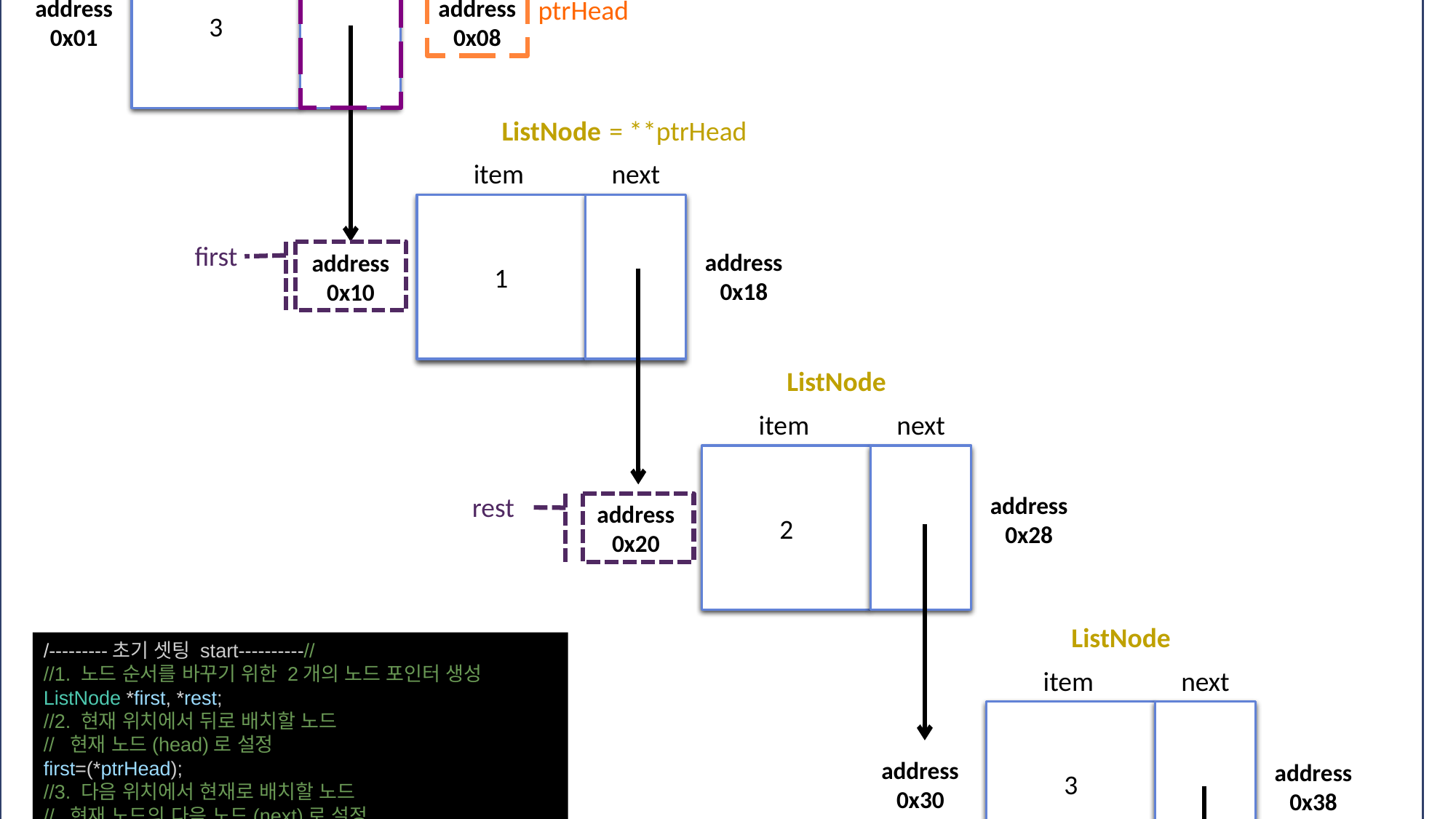

void RecursiveReverse(ListNode **ptrHead)
LinkedList (ll)
size
head
RecursiveReverse(&(ll.head))
*ptrHead

3

address
0x01
address
0x08

ptrHead
ListNode
item
next
1

address
0x10
= **ptrHead
first

address
0x18
ListNode
item
next
2

address
0x20
address
0x28
rest

ListNode
item
next
3

address
0x30
NULL
/---------초기 셋팅 start----------//
//1. 노드 순서를 바꾸기 위한 2개의 노드 포인터 생성
ListNode *first, *rest;
//2. 현재 위치에서 뒤로 배치할 노드
//  현재 노드(head)로 설정
first=(*ptrHead);
//3. 다음 위치에서 현재로 배치할 노드
//  현재 노드의 다음 노드(next)로 설정
rest=(*ptrHead)->next;
/---------초기 셋팅 end----------//
address
0x38